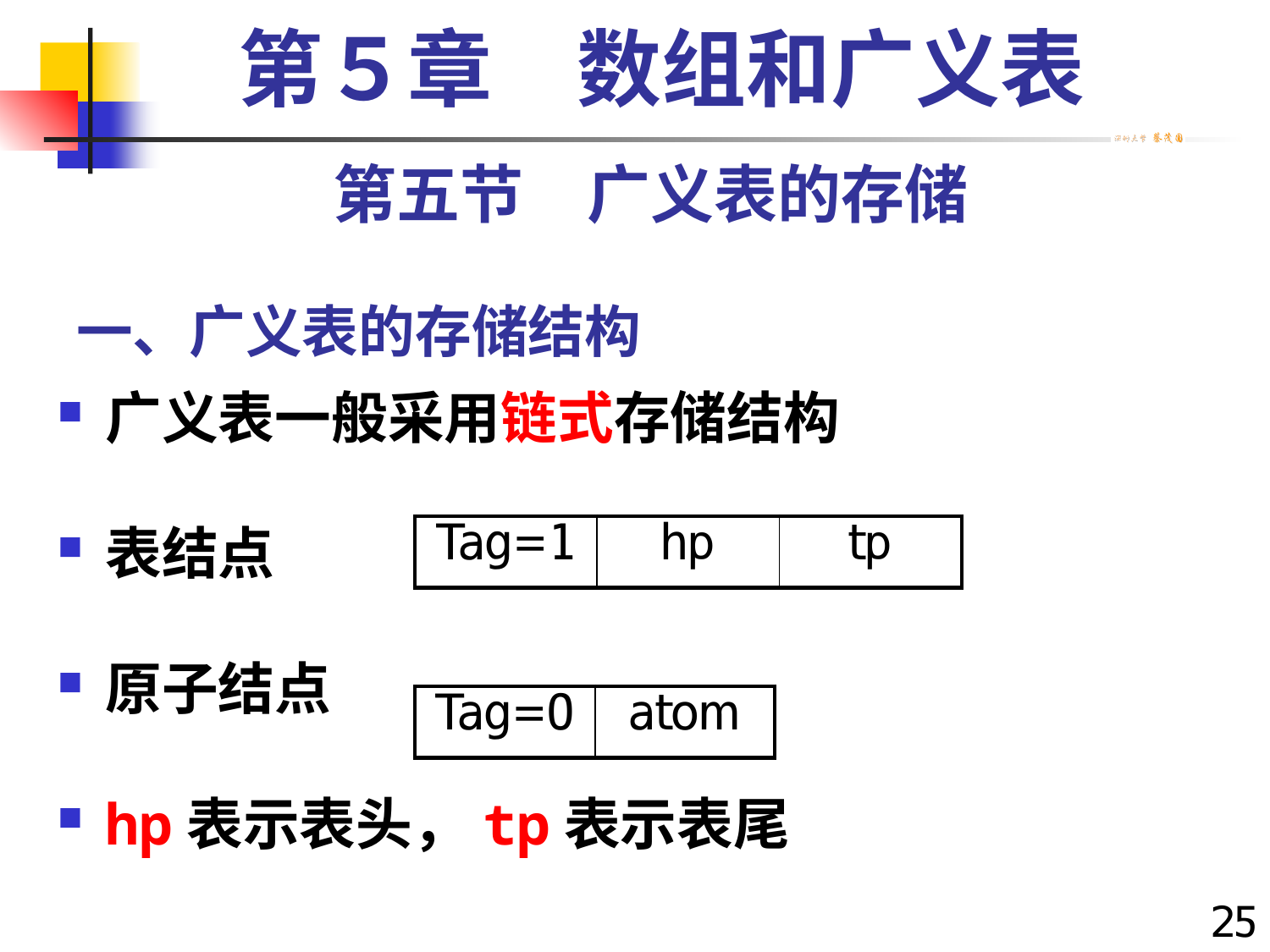

第５章　数组和广义表
第五节　广义表的存储
# 一、广义表的存储结构
广义表一般采用链式存储结构
表结点
原子结点
hp表示表头，tp表示表尾
| Tag=1 | hp | tp |
| --- | --- | --- |
| Tag=0 | atom |
| --- | --- |
25